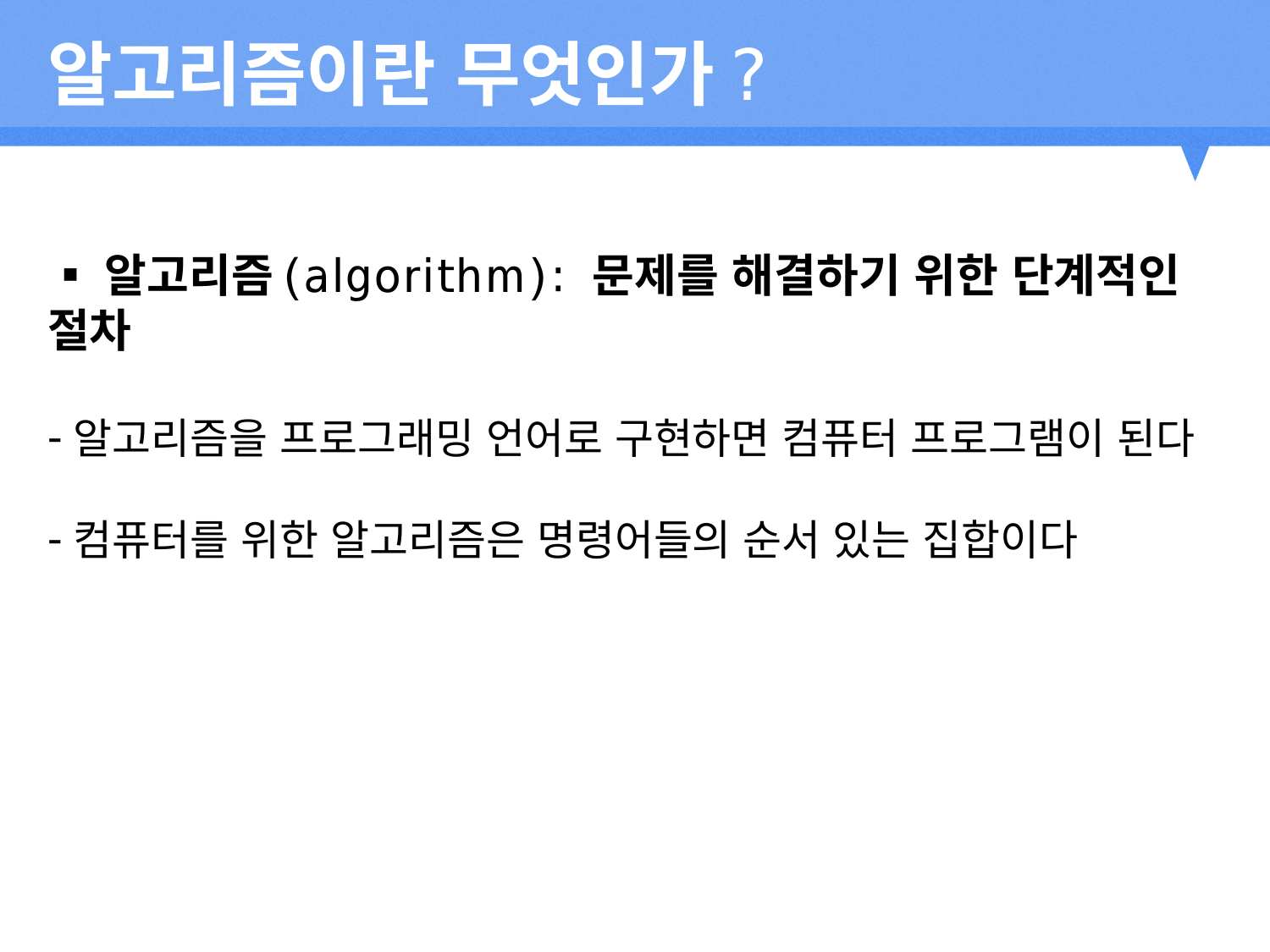

알고리즘이란 무엇인가?
▪알고리즘(algorithm): 문제를 해결하기 위한 단계적인 절차

-알고리즘을 프로그래밍 언어로 구현하면 컴퓨터 프로그램이 된다

-컴퓨터를 위한 알고리즘은 명령어들의 순서 있는 집합이다
2012
2011
2013